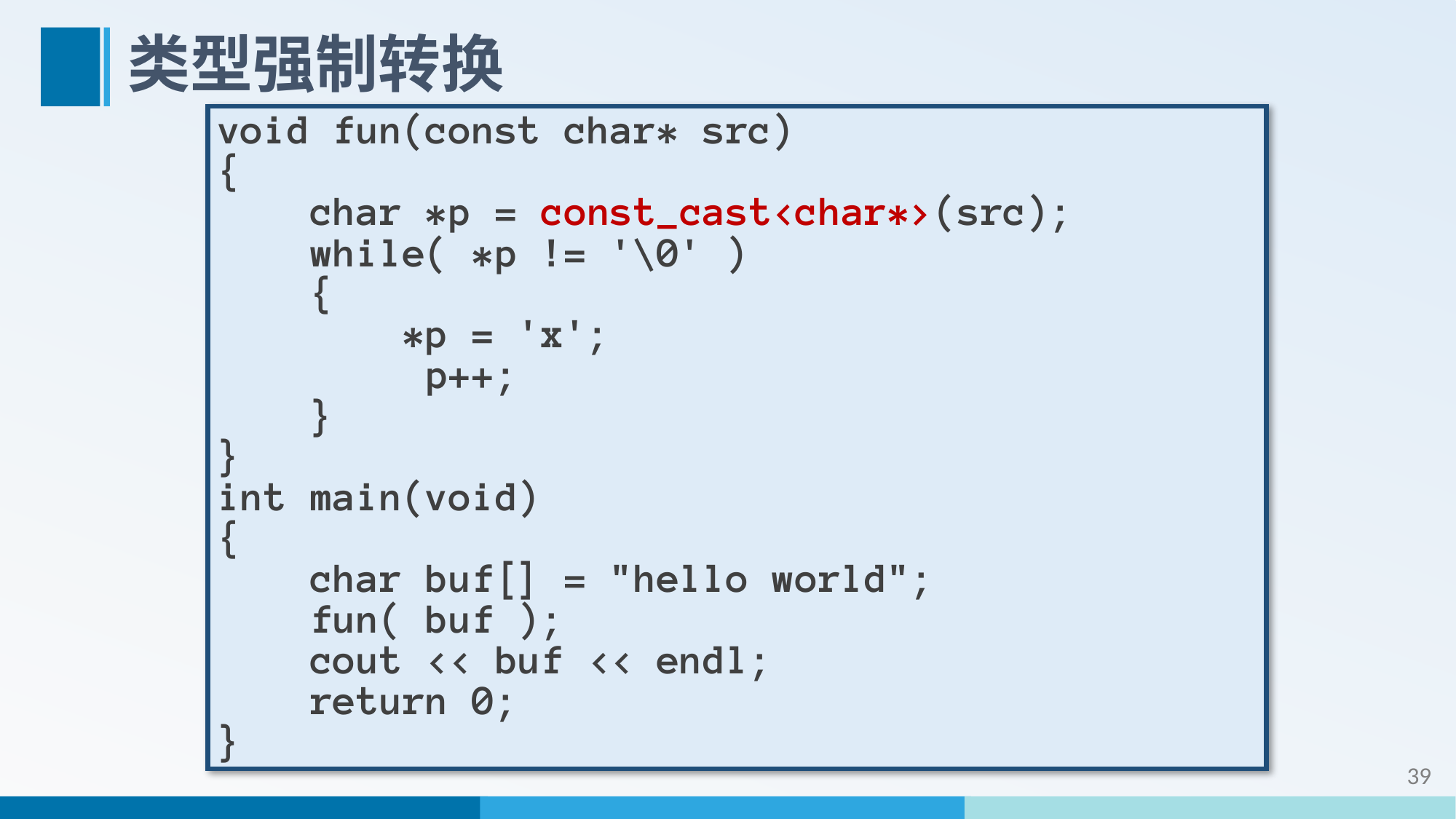

# 类型强制转换
void fun(const char* src)
{
    char *p = const_cast<char*>(src);
    while( *p != '\0' )
    {
        *p = 'x';
         p++;
    }
}
int main(void)
{
    char buf[] = "hello world";
    fun( buf );
    cout << buf << endl;
    return 0;
}